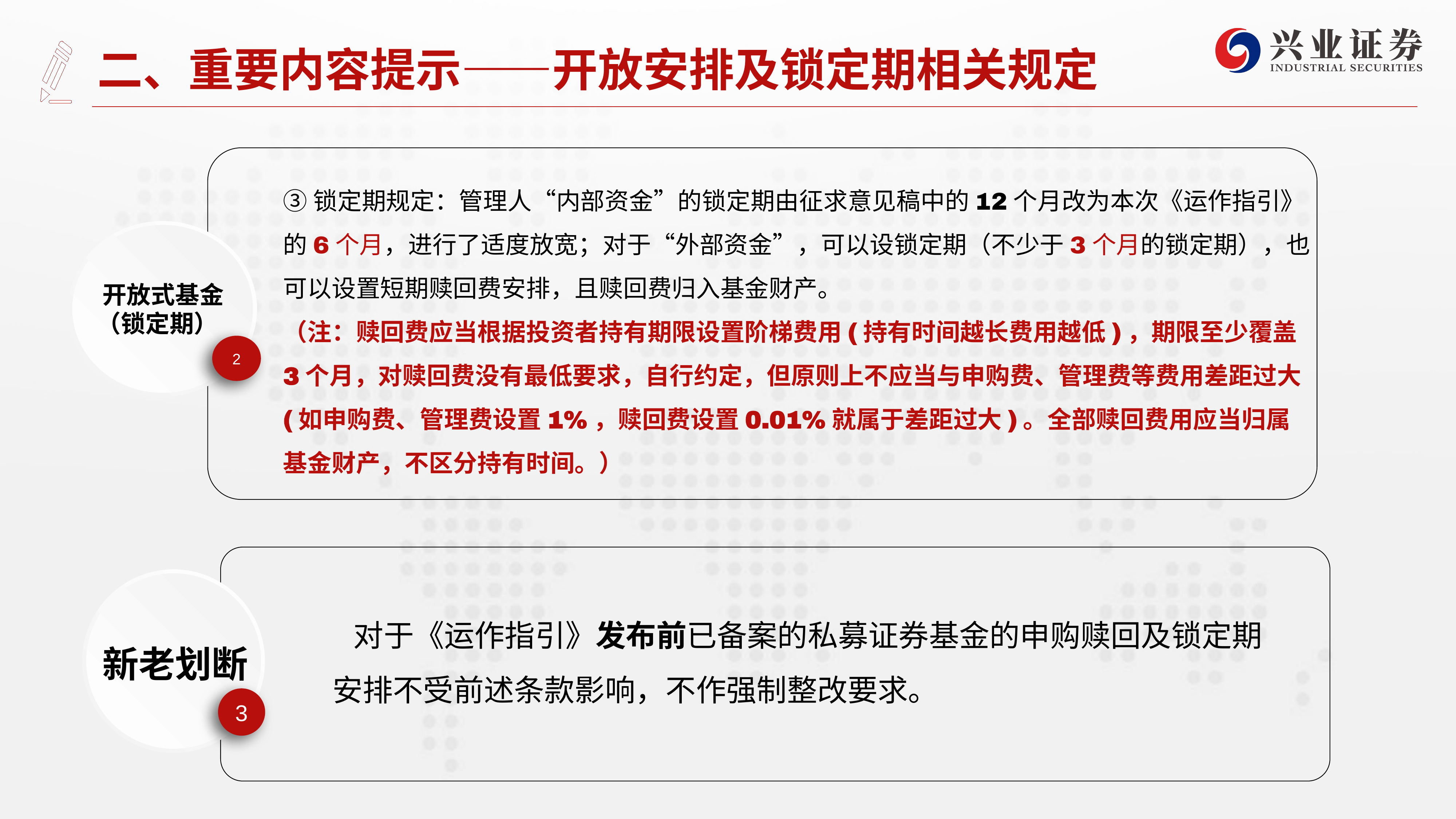

# 二、重要内容提示——开放安排及锁定期相关规定

③锁定期规定：管理人“内部资金”的锁定期由征求意见稿中的12个月改为本次《运作指引》的6个月，进行了适度放宽；对于“外部资金”，可以设锁定期（不少于3个月的锁定期），也可以设置短期赎回费安排，且赎回费归入基金财产。
（注：赎回费应当根据投资者持有期限设置阶梯费用(持有时间越长费用越低)，期限至少覆盖3个月，对赎回费没有最低要求，自行约定，但原则上不应当与申购费、管理费等费用差距过大(如申购费、管理费设置1%，赎回费设置0.01%就属于差距过大)。全部赎回费用应当归属基金财产，不区分持有时间。）

 开放式基金
（锁定期）
2

 新老划断
3
  对于《运作指引》发布前已备案的私募证券基金的申购赎回及锁定期安排不受前述条款影响，不作强制整改要求。